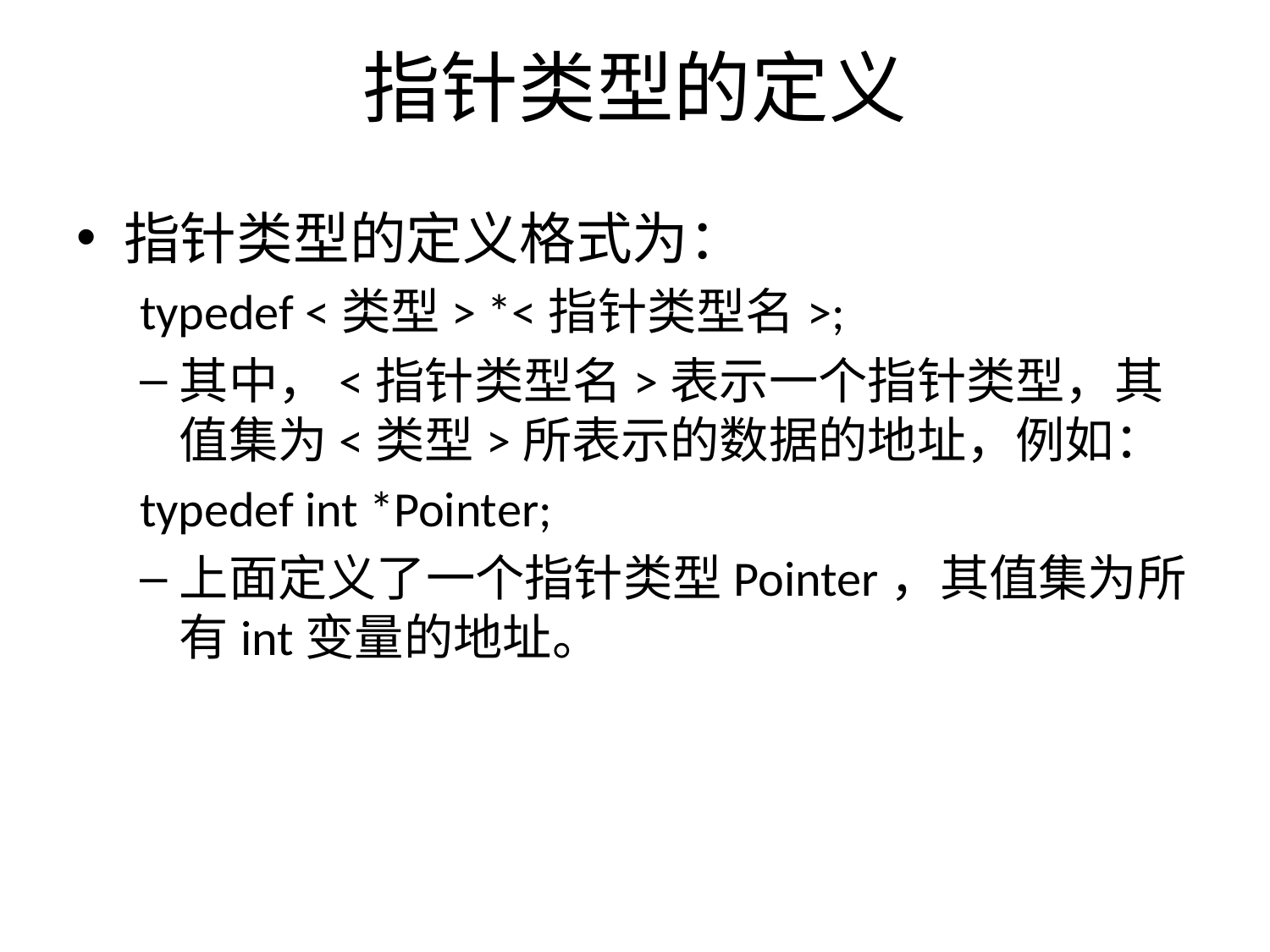

# 指针类型的定义
指针类型的定义格式为：
typedef <类型> *<指针类型名>;
其中，<指针类型名>表示一个指针类型，其值集为<类型>所表示的数据的地址，例如：
typedef int *Pointer;
上面定义了一个指针类型Pointer，其值集为所有int变量的地址。